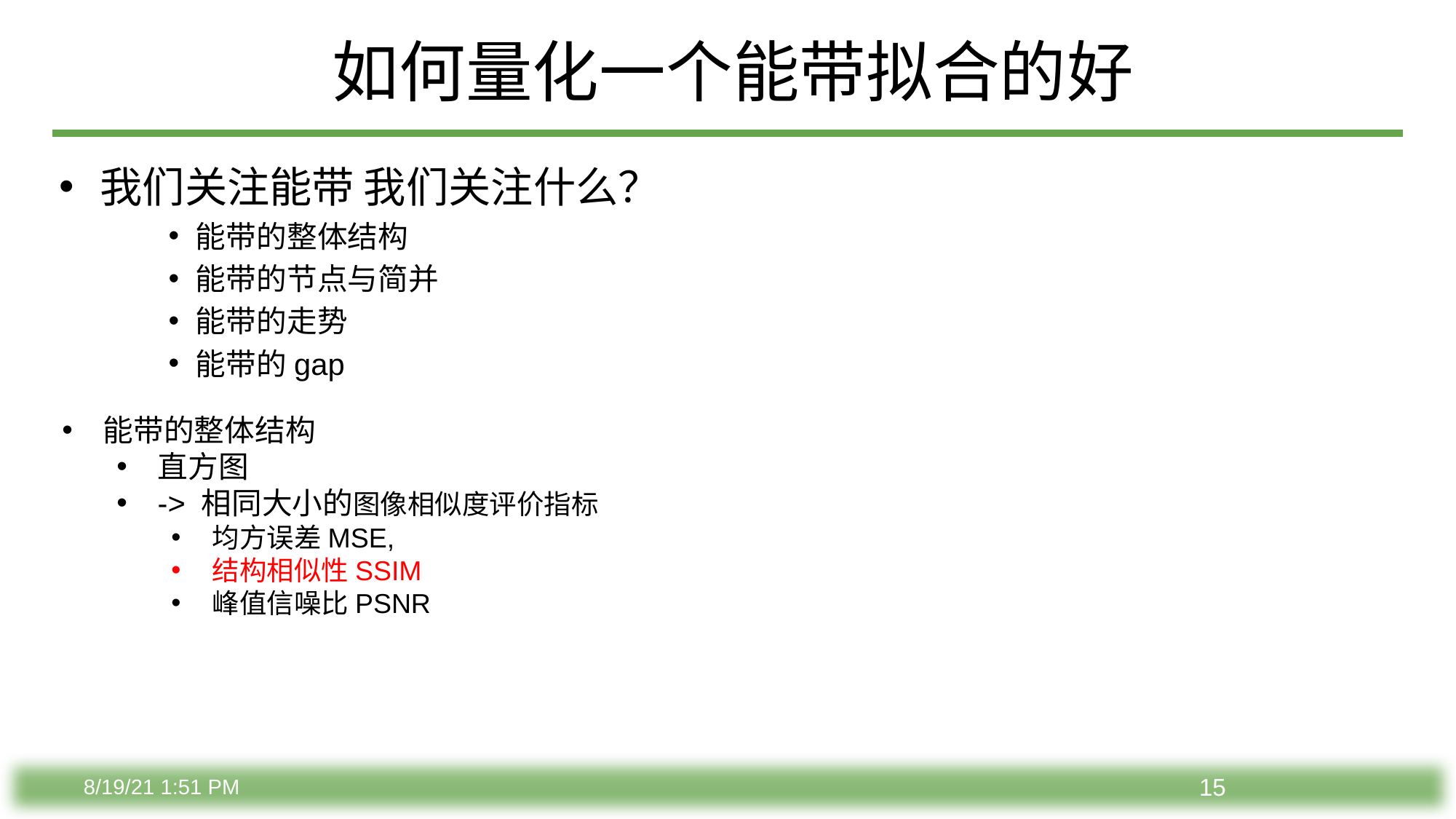

# 如何量化一个能带拟合的好
我们关注能带 我们关注什么？
能带的整体结构
能带的节点与简并
能带的走势
能带的gap

能带的整体结构
直方图
-> 相同大小的图像相似度评价指标
均方误差MSE,
结构相似性SSIM
峰值信噪比PSNR

8/19/21 1:51 PM

15